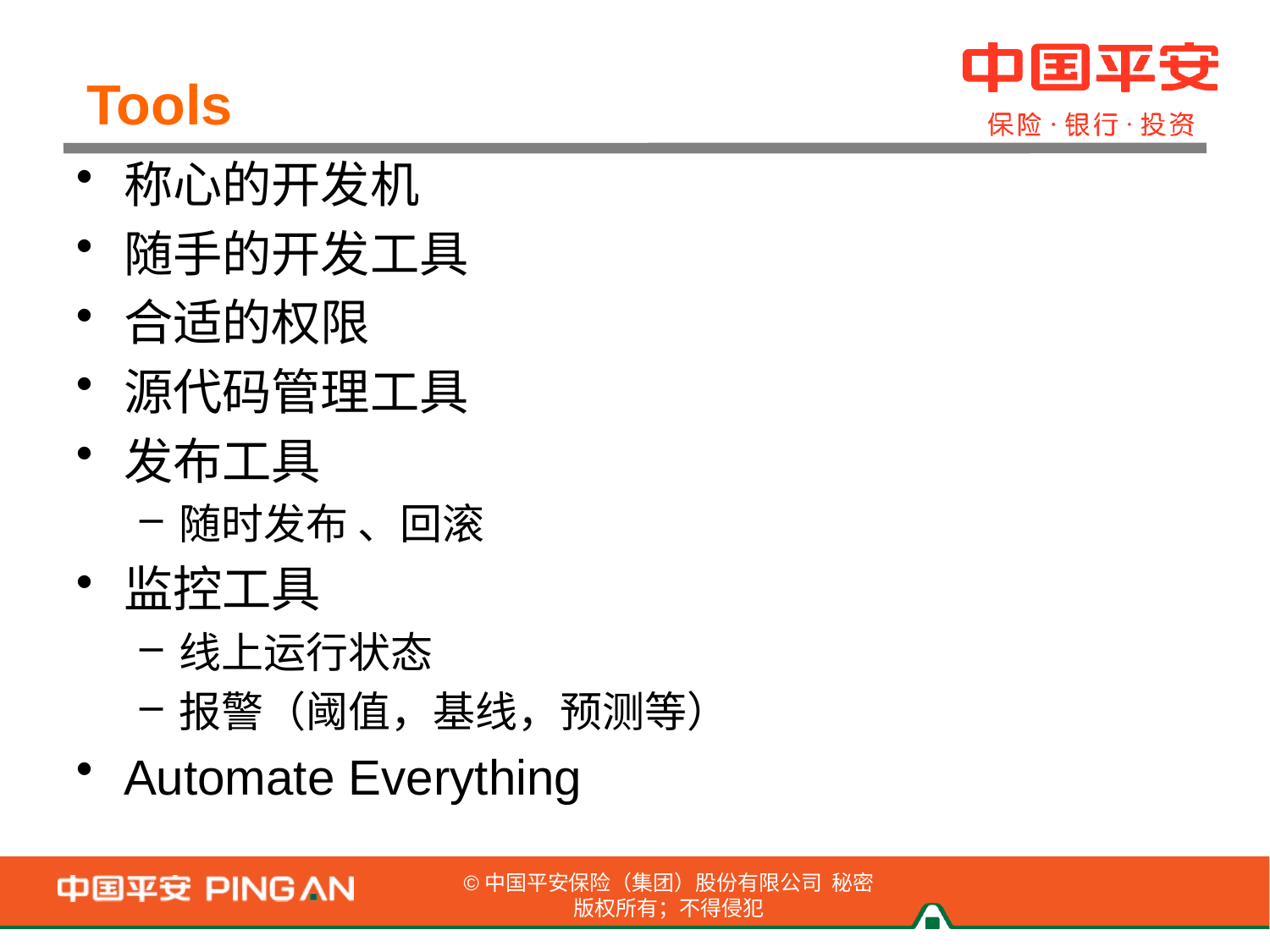

Tools
称心的开发机
随手的开发工具
合适的权限
源代码管理工具
发布工具
随时发布 、回滚
监控工具
线上运行状态
报警（阈值，基线，预测等）
Automate Everything